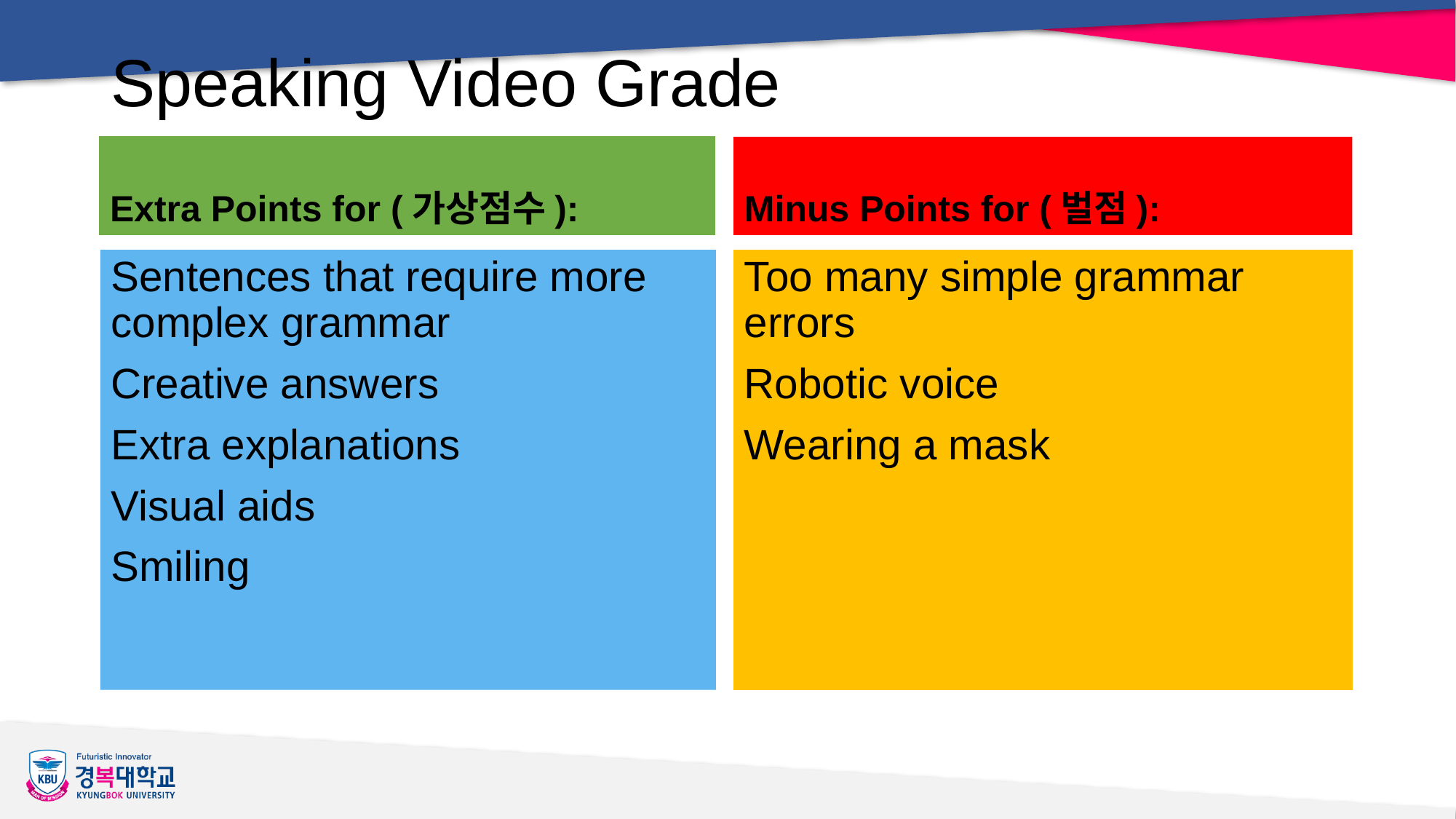

# Speaking Video Grade
Extra Points for (가상점수):
Minus Points for (벌점):
Too many simple grammar errors
Robotic voice
Wearing a mask

Sentences that require more complex grammar
Creative answers
Extra explanations
Visual aids
Smiling